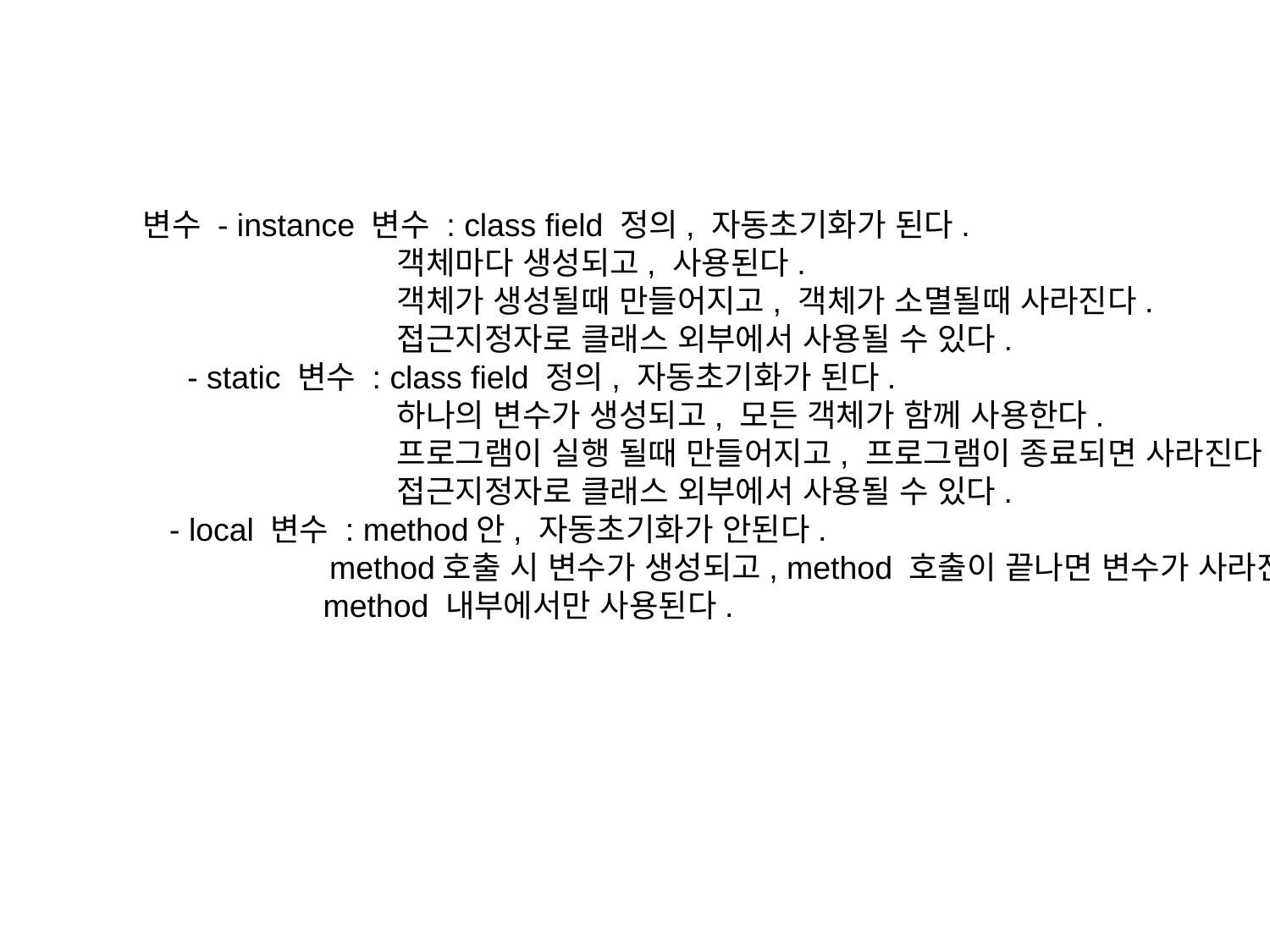

변수 - instance 변수 : class field 정의, 자동초기화가 된다.
		객체마다 생성되고, 사용된다.
		객체가 생성될때 만들어지고, 객체가 소멸될때 사라진다.
		접근지정자로 클래스 외부에서 사용될 수 있다.
     - static 변수 : class field 정의, 자동초기화가 된다.
		하나의 변수가 생성되고, 모든 객체가 함께 사용한다.
		프로그램이 실행 될때 만들어지고, 프로그램이 종료되면 사라진다.
		접근지정자로 클래스 외부에서 사용될 수 있다.
   - local 변수 : method안, 자동초기화가 안된다.
                     method호출 시 변수가 생성되고, method 호출이 끝나면 변수가 사라진다.
	      method 내부에서만 사용된다.